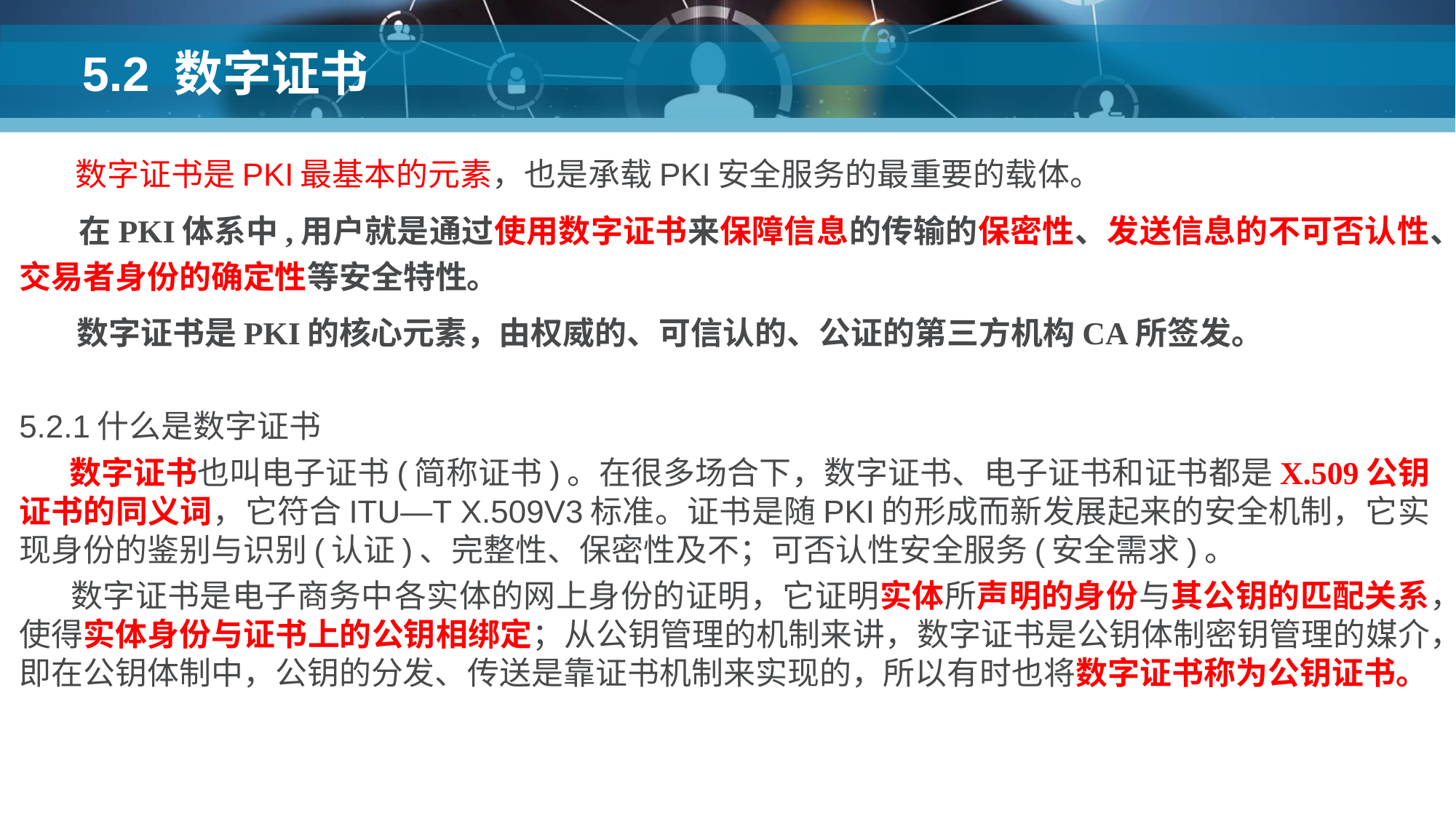

# 5.2 数字证书
       数字证书是PKI最基本的元素，也是承载PKI安全服务的最重要的载体。
       在PKI体系中,用户就是通过使用数字证书来保障信息的传输的保密性、发送信息的不可否认性、交易者身份的确定性等安全特性。
       数字证书是PKI的核心元素，由权威的、可信认的、公证的第三方机构CA所签发。

5.2.1什么是数字证书
      数字证书也叫电子证书(简称证书)。在很多场合下，数字证书、电子证书和证书都是X.509公钥证书的同义词，它符合ITU—T X.509V3标准。证书是随PKI的形成而新发展起来的安全机制，它实现身份的鉴别与识别(认证)、完整性、保密性及不；可否认性安全服务(安全需求)。
      数字证书是电子商务中各实体的网上身份的证明，它证明实体所声明的身份与其公钥的匹配关系，使得实体身份与证书上的公钥相绑定；从公钥管理的机制来讲，数字证书是公钥体制密钥管理的媒介，即在公钥体制中，公钥的分发、传送是靠证书机制来实现的，所以有时也将数字证书称为公钥证书。